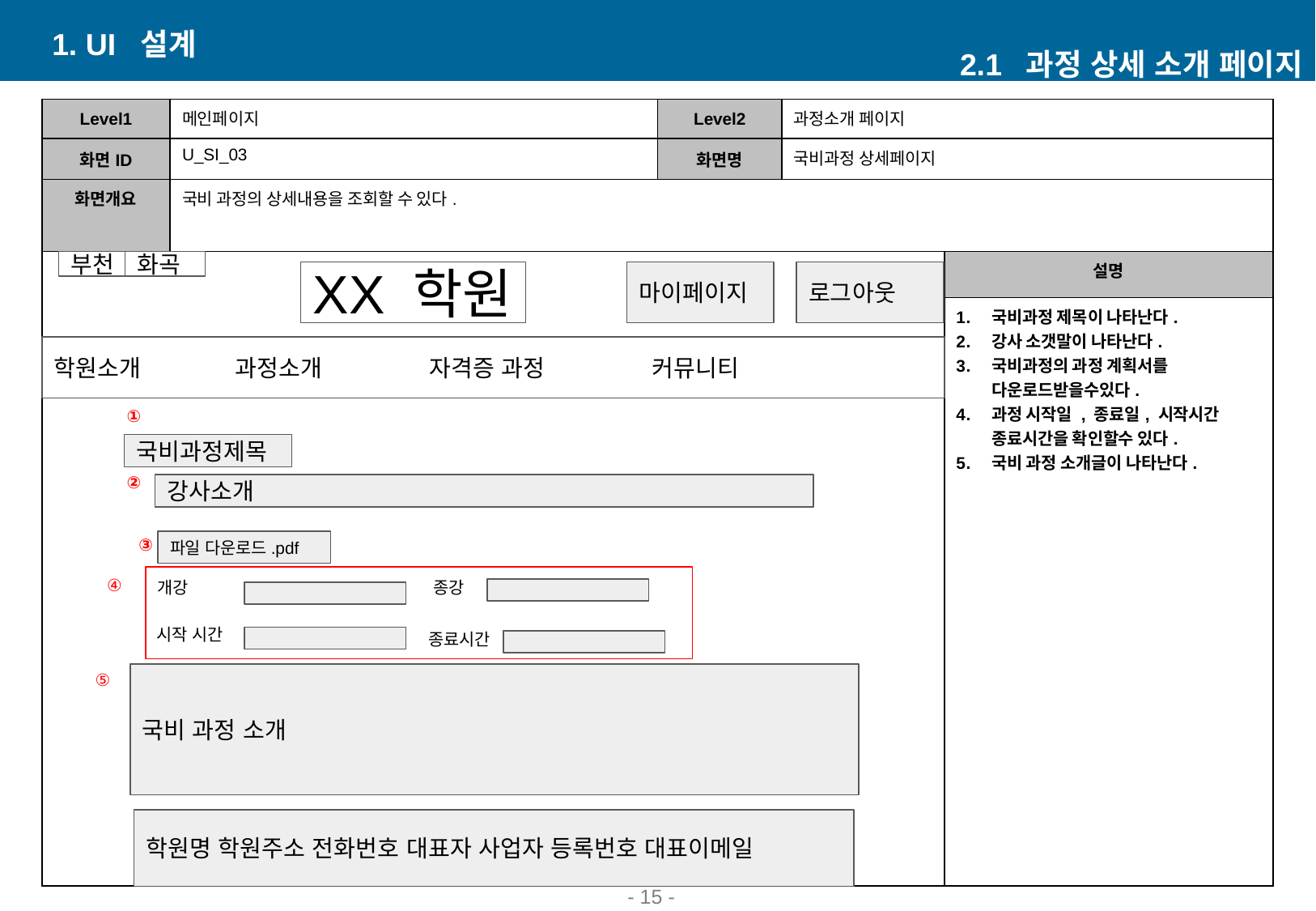

1. UI  설계
2.1  과정 상세 소개 페이지
| Level1 | 메인페이지 | Level2 | 과정소개 페이지 |  |
| --- | --- | --- | --- | --- |
| 화면ID | U\_SI\_03 | 화면명 | 국비과정 상세페이지 |  |
| 화면개요 | 국비 과정의 상세내용을 조회할 수 있다. |  |  |  |
|  |  |  |  | 설명 |
|  |  |  |  | 국비과정 제목이 나타난다. 강사 소갯말이 나타난다. 국비과정의 과정 계획서를 다운로드받을수있다. 과정 시작일 , 종료일, 시작시간 종료시간을 확인할수 있다. 국비 과정 소개글이 나타난다. |
부천
화곡
XX 학원
마이페이지
로그아웃
학원소개              과정소개                자격증 과정                커뮤니티
①
국비과정제목
②
강사소개
③
파일 다운로드.pdf
④
개강

종강

시작 시간
종료시간

⑤
국비 과정 소개
학원명 학원주소 전화번호 대표자 사업자 등록번호 대표이메일
- 15 -